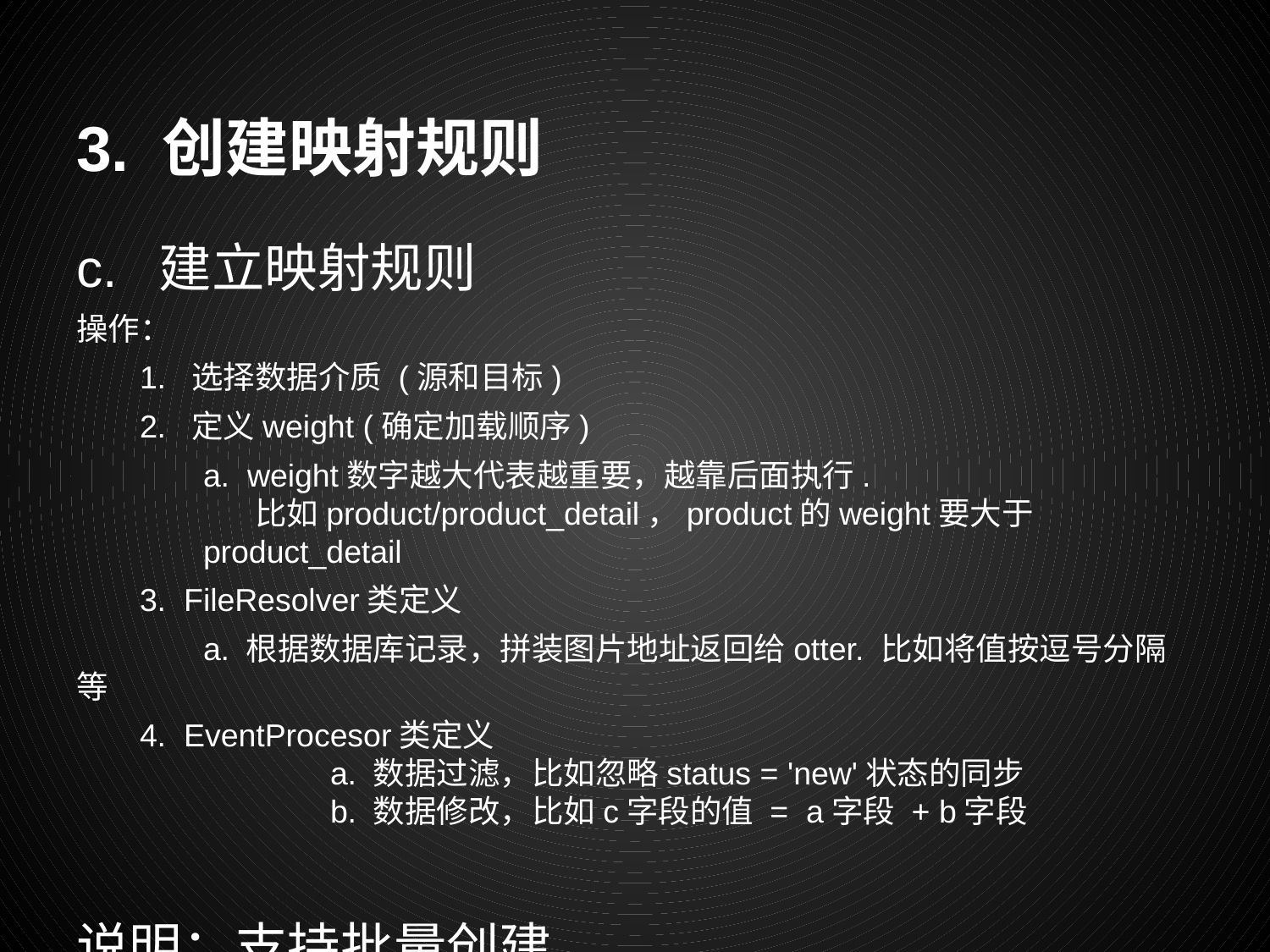

# 3. 创建映射规则
c.  建立映射规则
操作：
1.  选择数据介质 (源和目标)
2.  定义weight (确定加载顺序)
a.  weight数字越大代表越重要，越靠后面执行.
     比如product/product_detail，product的weight要大于product_detail
3.  FileResolver类定义
	a. 根据数据库记录，拼装图片地址返回给otter. 比如将值按逗号分隔等
4.  EventProcesor类定义
		a. 数据过滤，比如忽略status = 'new'状态的同步
		b. 数据修改，比如c字段的值 =  a字段 + b字段

说明：支持批量创建